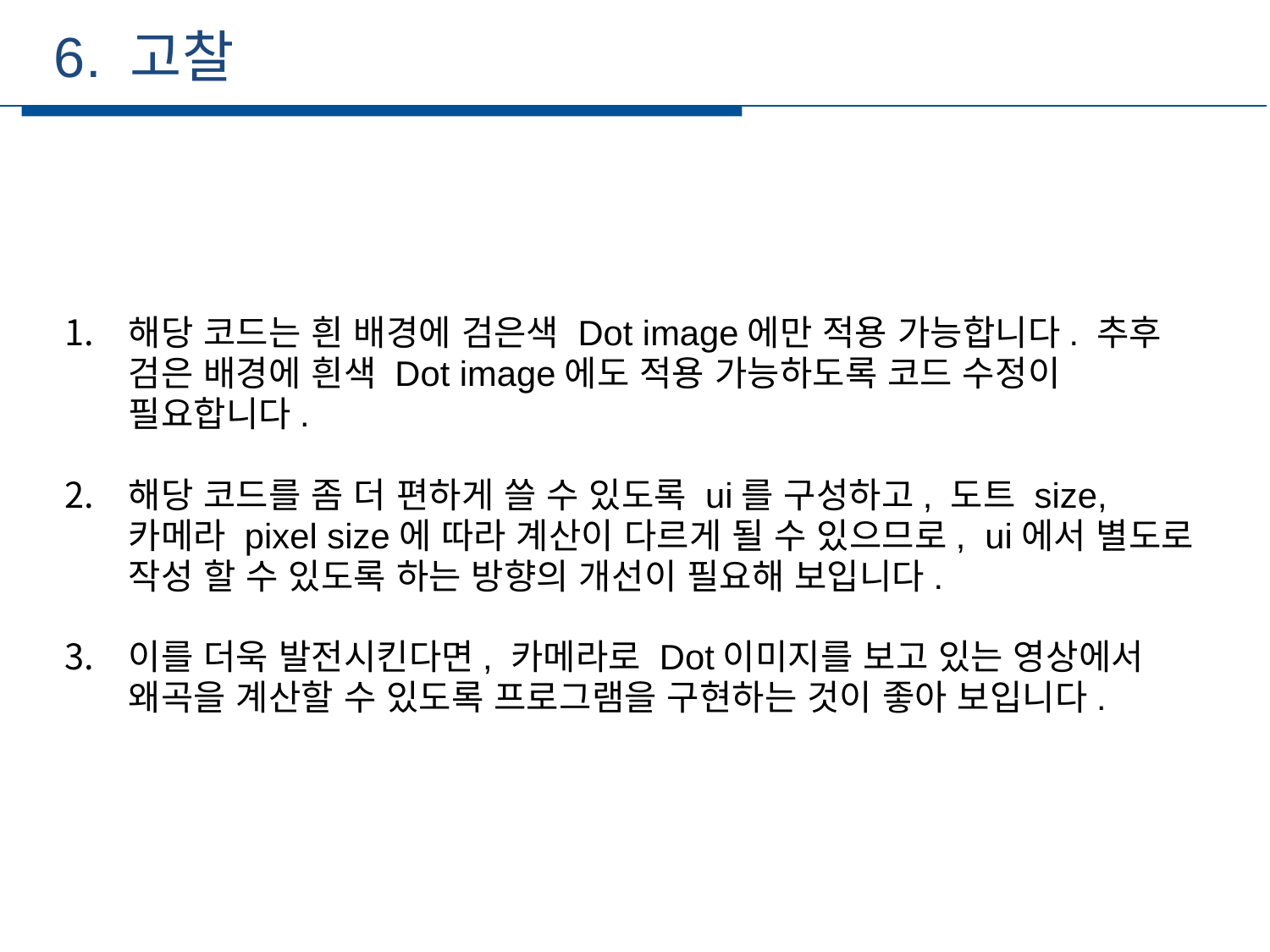

6. 고찰
세부일정

해당 코드는 흰 배경에 검은색 Dot image에만 적용 가능합니다. 추후 검은 배경에 흰색 Dot image에도 적용 가능하도록 코드 수정이 필요합니다.

해당 코드를 좀 더 편하게 쓸 수 있도록 ui를 구성하고, 도트 size, 카메라 pixel size에 따라 계산이 다르게 될 수 있으므로,  ui에서 별도로 작성 할 수 있도록 하는 방향의 개선이 필요해 보입니다.

이를 더욱 발전시킨다면, 카메라로 Dot이미지를 보고 있는 영상에서 왜곡을 계산할 수 있도록 프로그램을 구현하는 것이 좋아 보입니다.